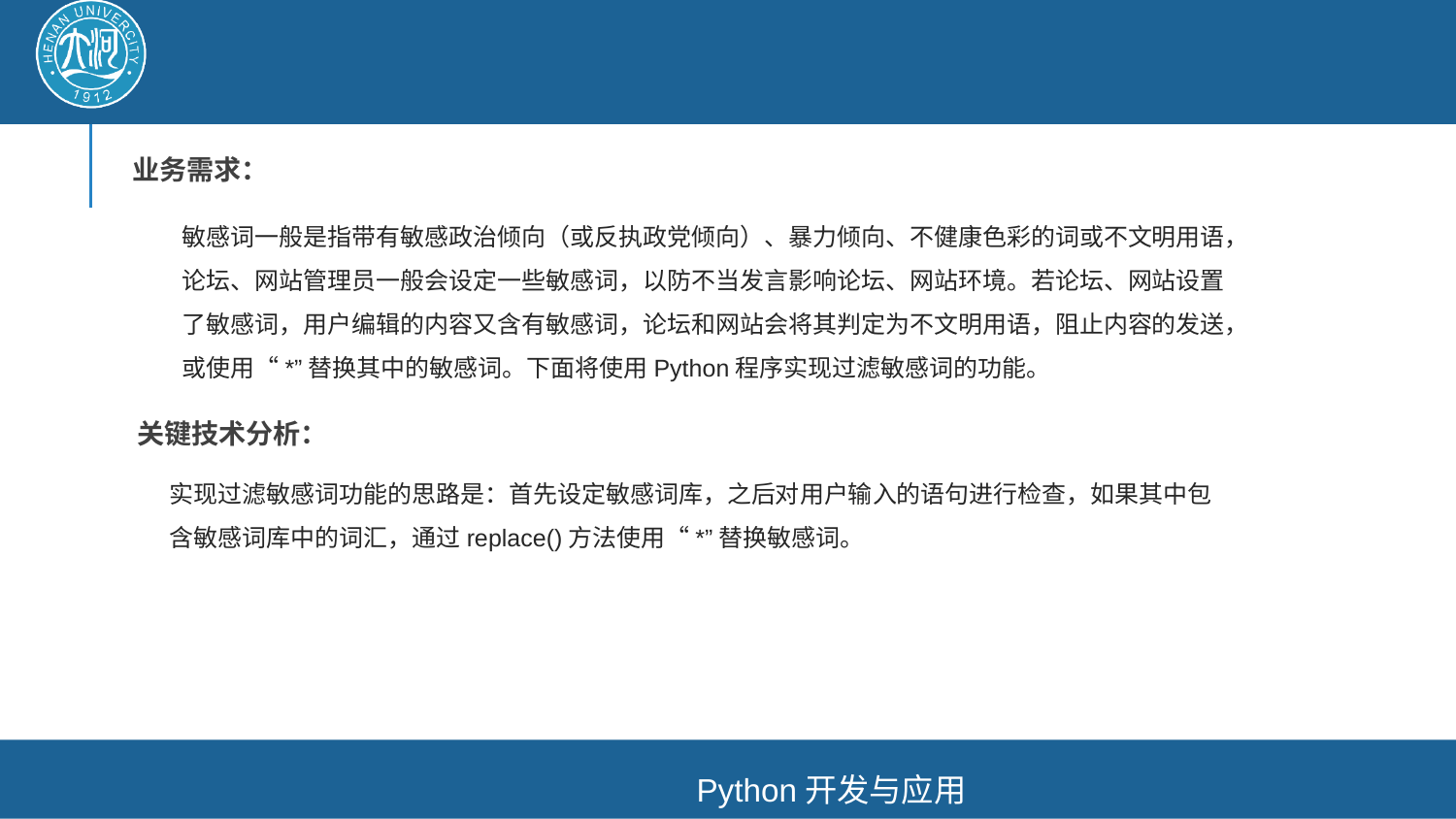

#
业务需求：
敏感词一般是指带有敏感政治倾向（或反执政党倾向）、暴力倾向、不健康色彩的词或不文明用语，论坛、网站管理员一般会设定一些敏感词，以防不当发言影响论坛、网站环境。若论坛、网站设置了敏感词，用户编辑的内容又含有敏感词，论坛和网站会将其判定为不文明用语，阻止内容的发送，或使用“*”替换其中的敏感词。下面将使用Python程序实现过滤敏感词的功能。
关键技术分析：
实现过滤敏感词功能的思路是：首先设定敏感词库，之后对用户输入的语句进行检查，如果其中包含敏感词库中的词汇，通过replace()方法使用“*”替换敏感词。

Python开发与应用
9